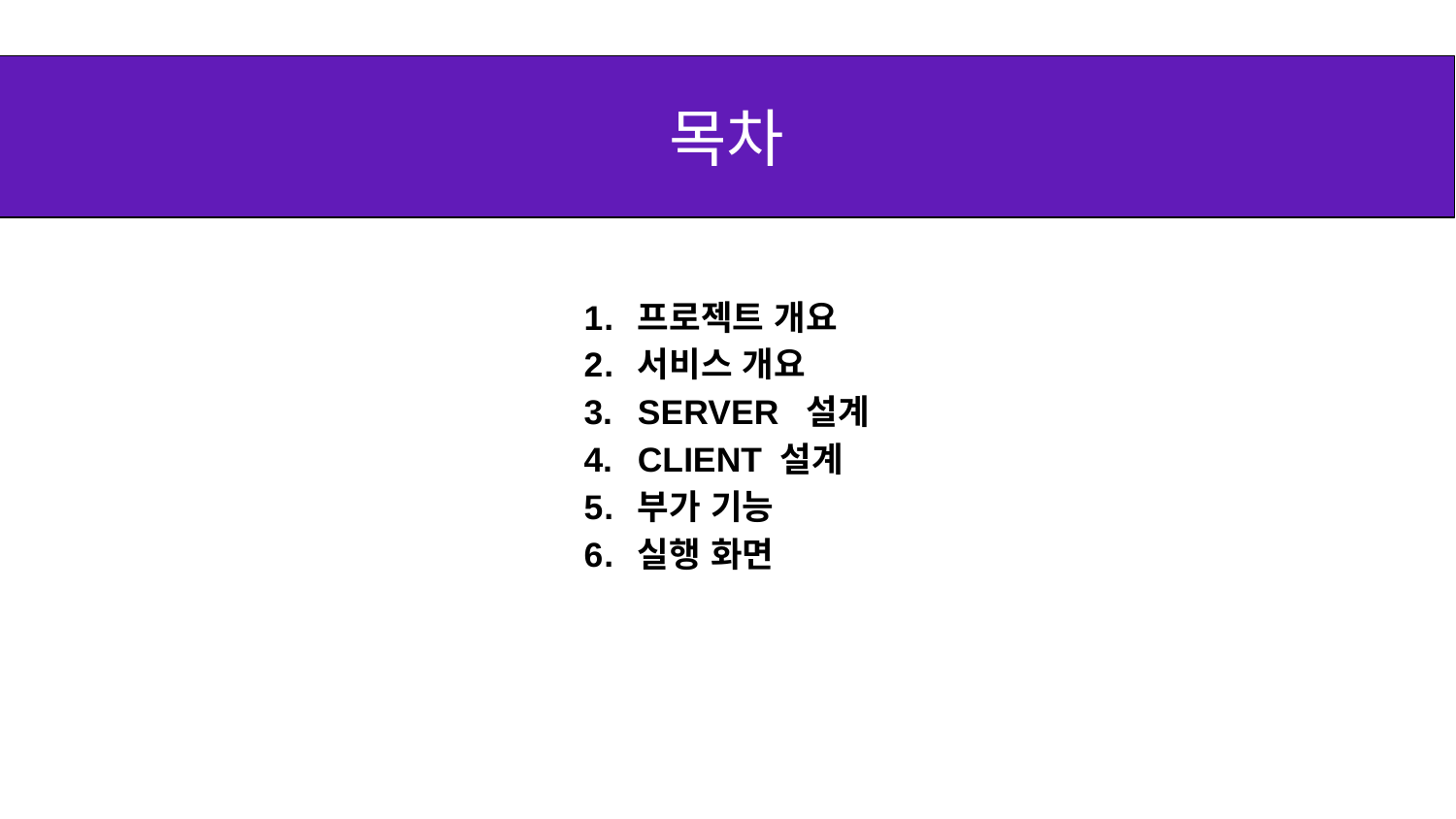

목차
# 목차
프로젝트 개요
서비스 개요
SERVER  설계
CLIENT 설계
부가 기능
실행 화면